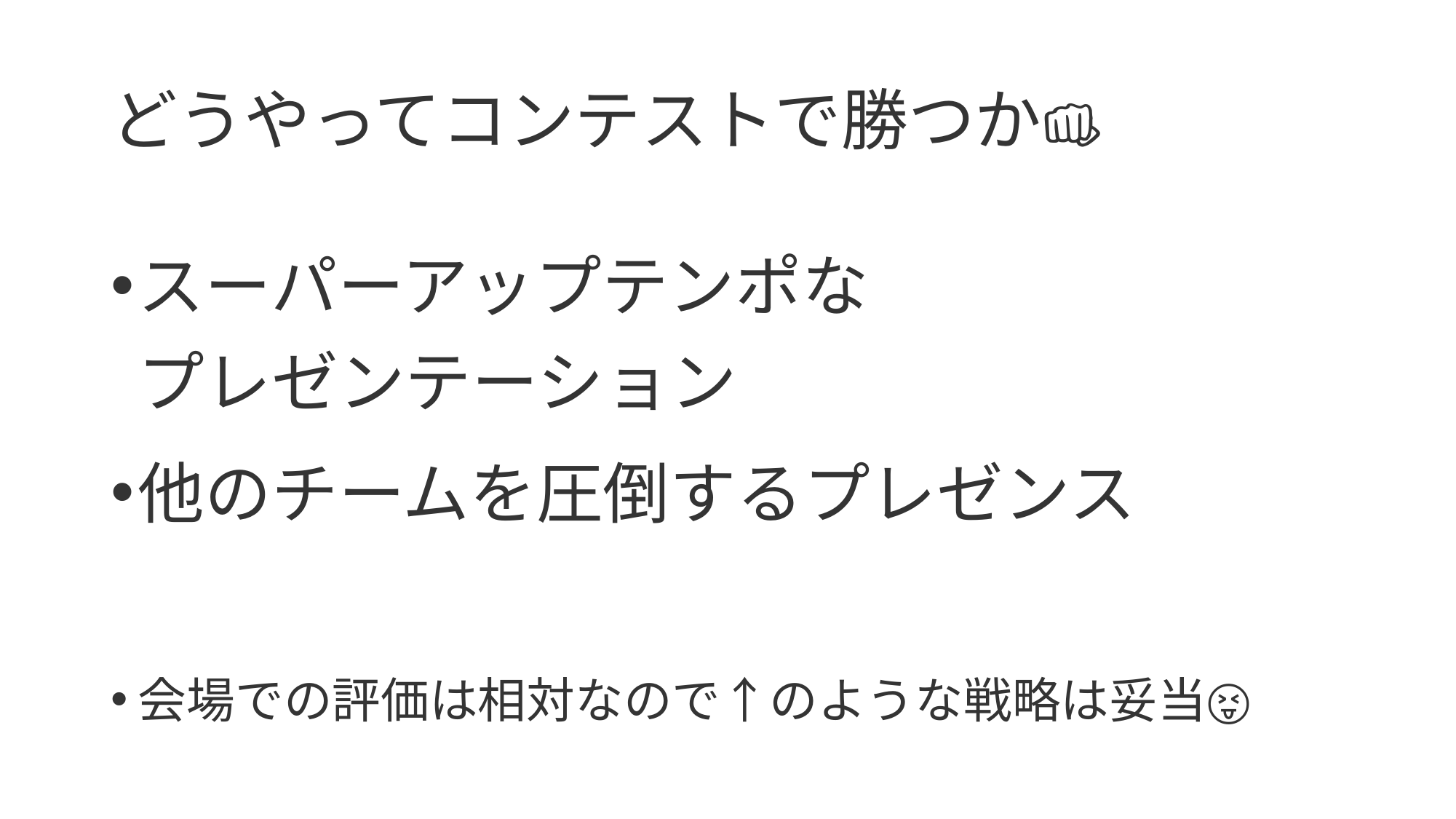

# どうやってコンテストで勝つか👊
スーパーアップテンポな
プレゼンテーション
他のチームを圧倒するプレゼンス

会場での評価は相対なので↑のような戦略は妥当😝